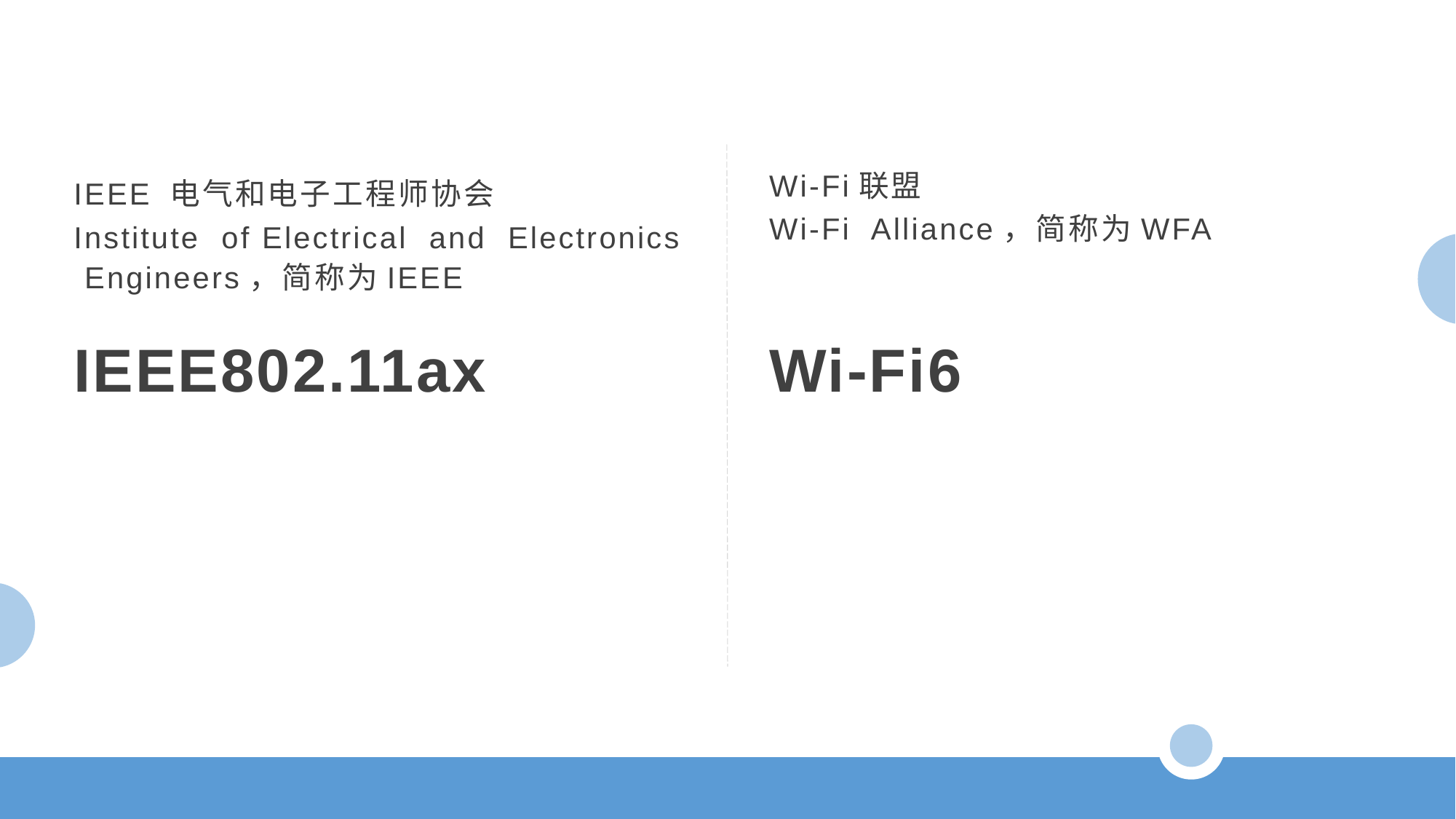

Wi-Fi联盟
Wi-Fi  Alliance，简称为WFA

Wi-Fi6
IEEE 电气和电子工程师协会
Institute  of Electrical  and  Electronics  Engineers，简称为IEEE

IEEE802.11ax